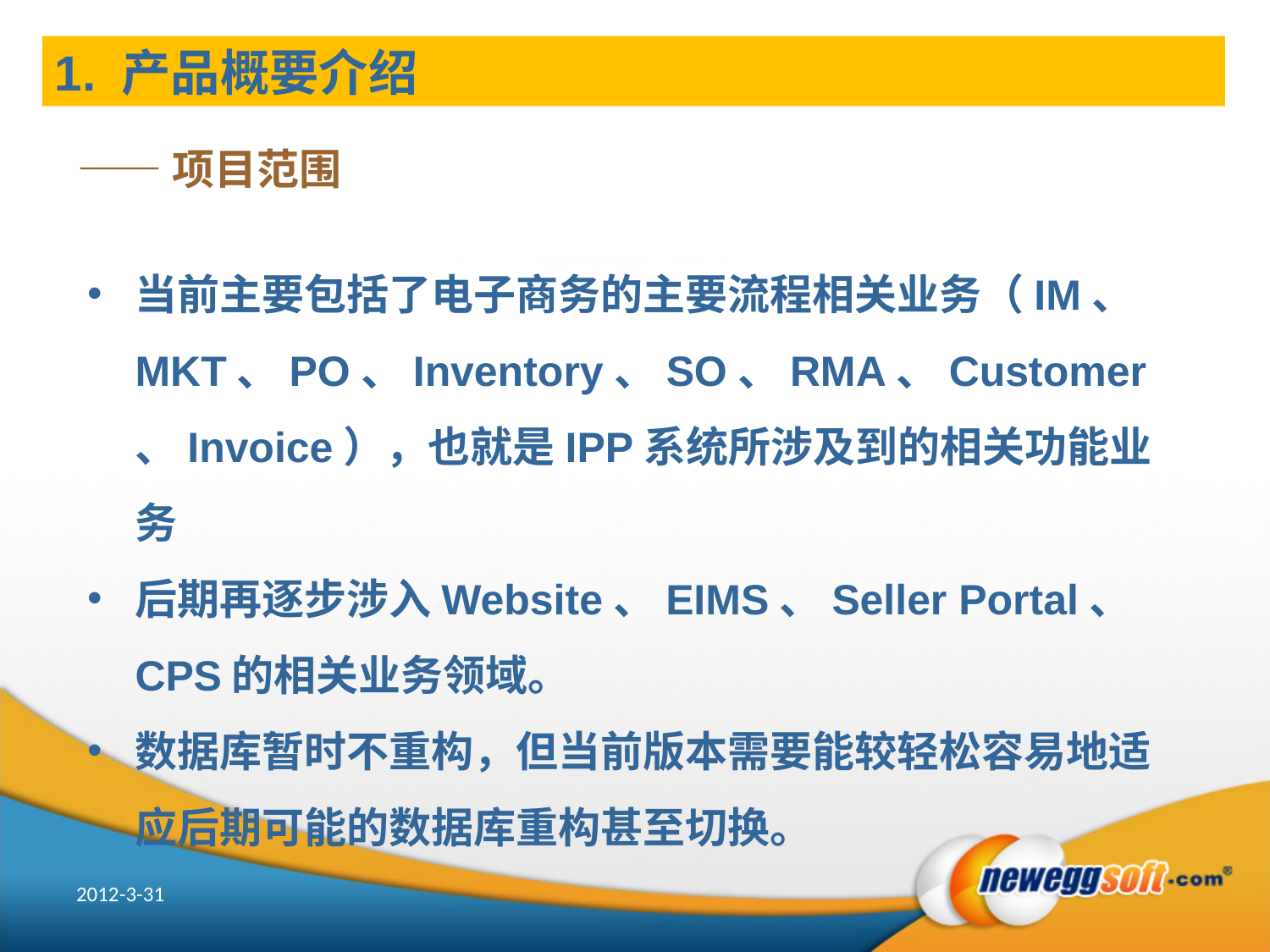

1. 产品概要介绍
——项目范围
当前主要包括了电子商务的主要流程相关业务（IM、MKT、PO、Inventory、SO、RMA、Customer、Invoice），也就是IPP系统所涉及到的相关功能业务
后期再逐步涉入Website、EIMS、Seller Portal、CPS的相关业务领域。
数据库暂时不重构，但当前版本需要能较轻松容易地适应后期可能的数据库重构甚至切换。
2012-3-31